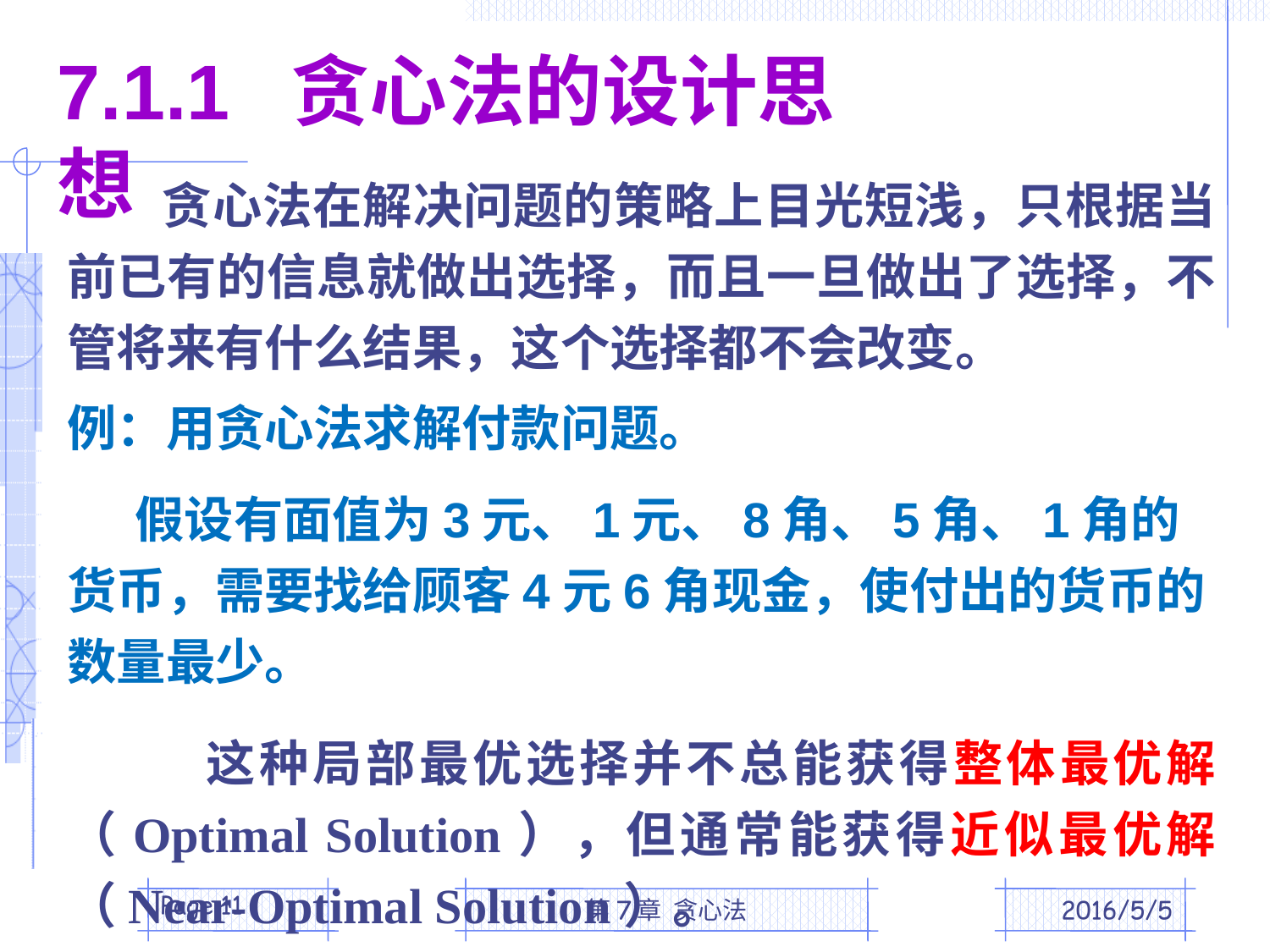

7.1.1  贪心法的设计思想
        贪心法在解决问题的策略上目光短浅，只根据当前已有的信息就做出选择，而且一旦做出了选择，不管将来有什么结果，这个选择都不会改变。
例：用贪心法求解付款问题。
     假设有面值为3元、1元、8角、5角、1角的货币，需要找给顾客4元6角现金，使付出的货币的数量最少。
        这种局部最优选择并不总能获得整体最优解（Optimal Solution），但通常能获得近似最优解（Near-Optimal Solution）。
Page 11
第7章  贪心法
2016/5/5